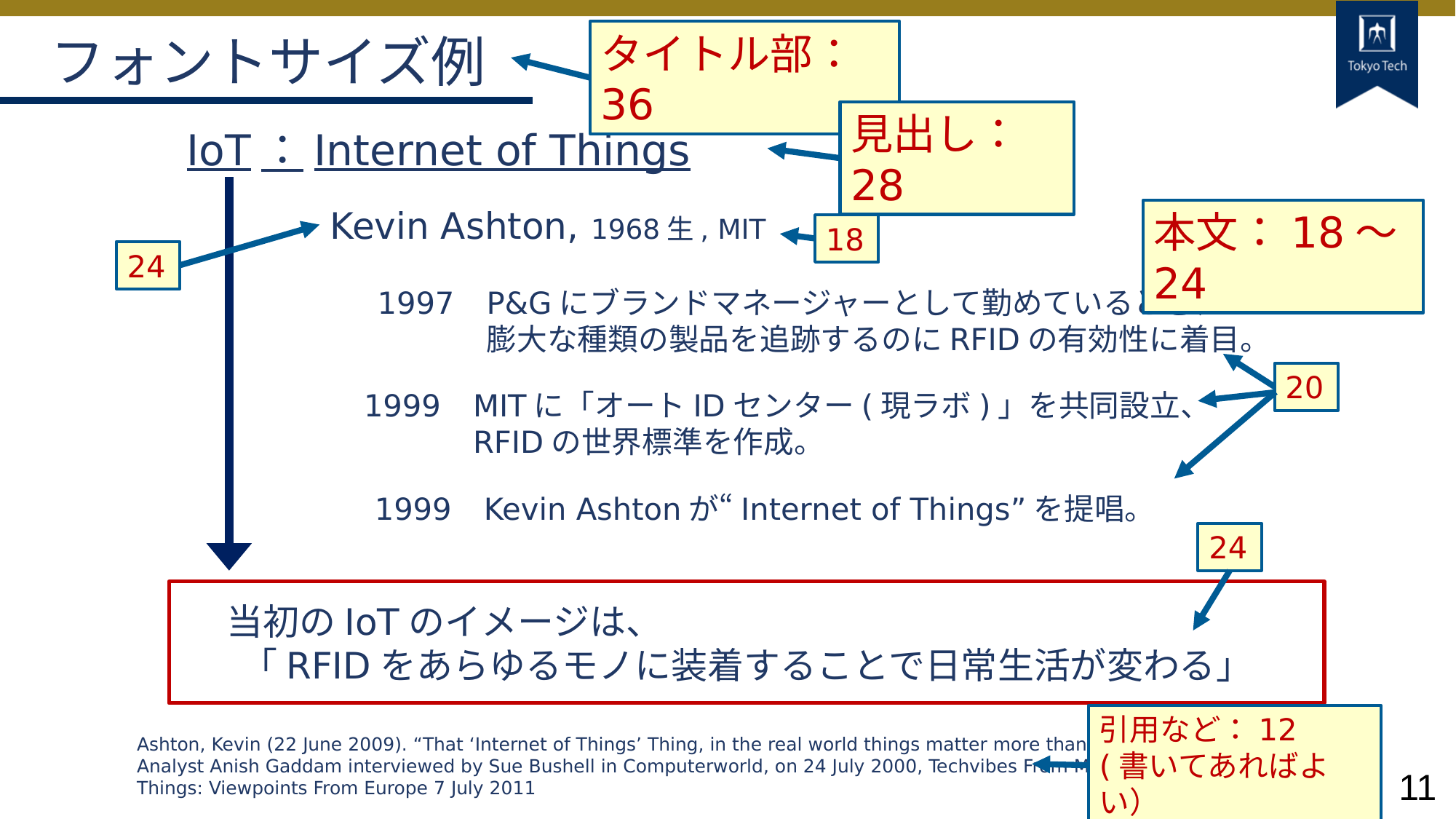

# フォントサイズ例
タイトル部：36
見出し：28
IoT：Internet of Things
Kevin Ashton, 1968生, MIT
本文：18～24
18
24
1997	P&Gにブランドマネージャーとして勤めているとき、
	膨大な種類の製品を追跡するのにRFIDの有効性に着目。
20
1999	MITに「オートIDセンター(現ラボ)」を共同設立、
	RFIDの世界標準を作成。
1999	Kevin Ashtonが“Internet of Things”を提唱。
24
　当初のIoTのイメージは、
「RFIDをあらゆるモノに装着することで日常生活が変わる」
引用など：12
(書いてあればよい）
Ashton, Kevin (22 June 2009). “That ‘Internet of Things’ Thing, in the real world things matter more than ideas”. RFID Journal.　Analyst Anish Gaddam interviewed by Sue Bushell in Computerworld, on 24 July 2000, Techvibes From M2M to The Internet of Things: Viewpoints From Europe 7 July 2011